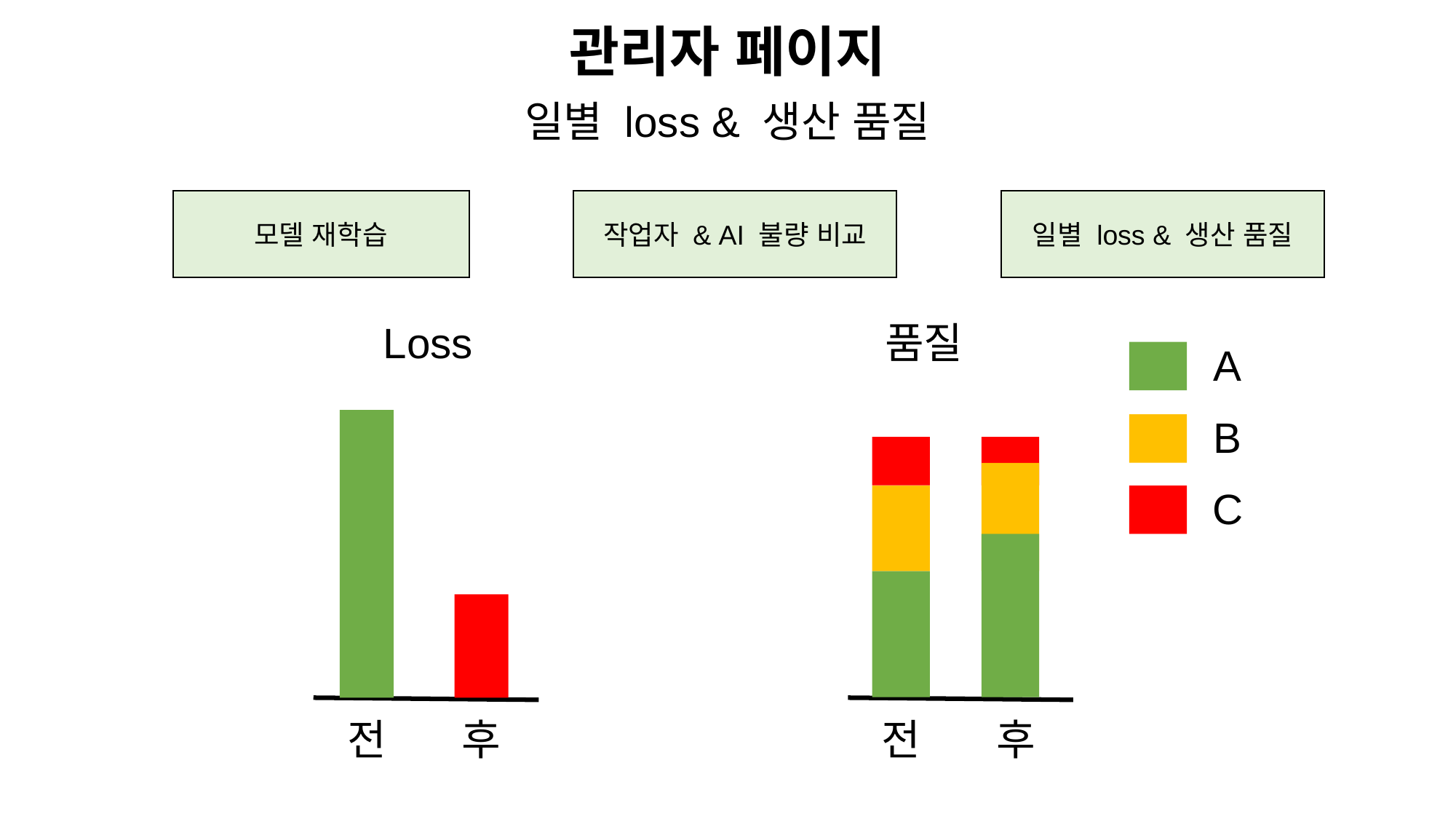

관리자 페이지
일별 loss & 생산 품질
모델 재학습
작업자 & AI 불량 비교
일별 loss & 생산 품질
Loss
품질
A

B

C

전
후
전
후